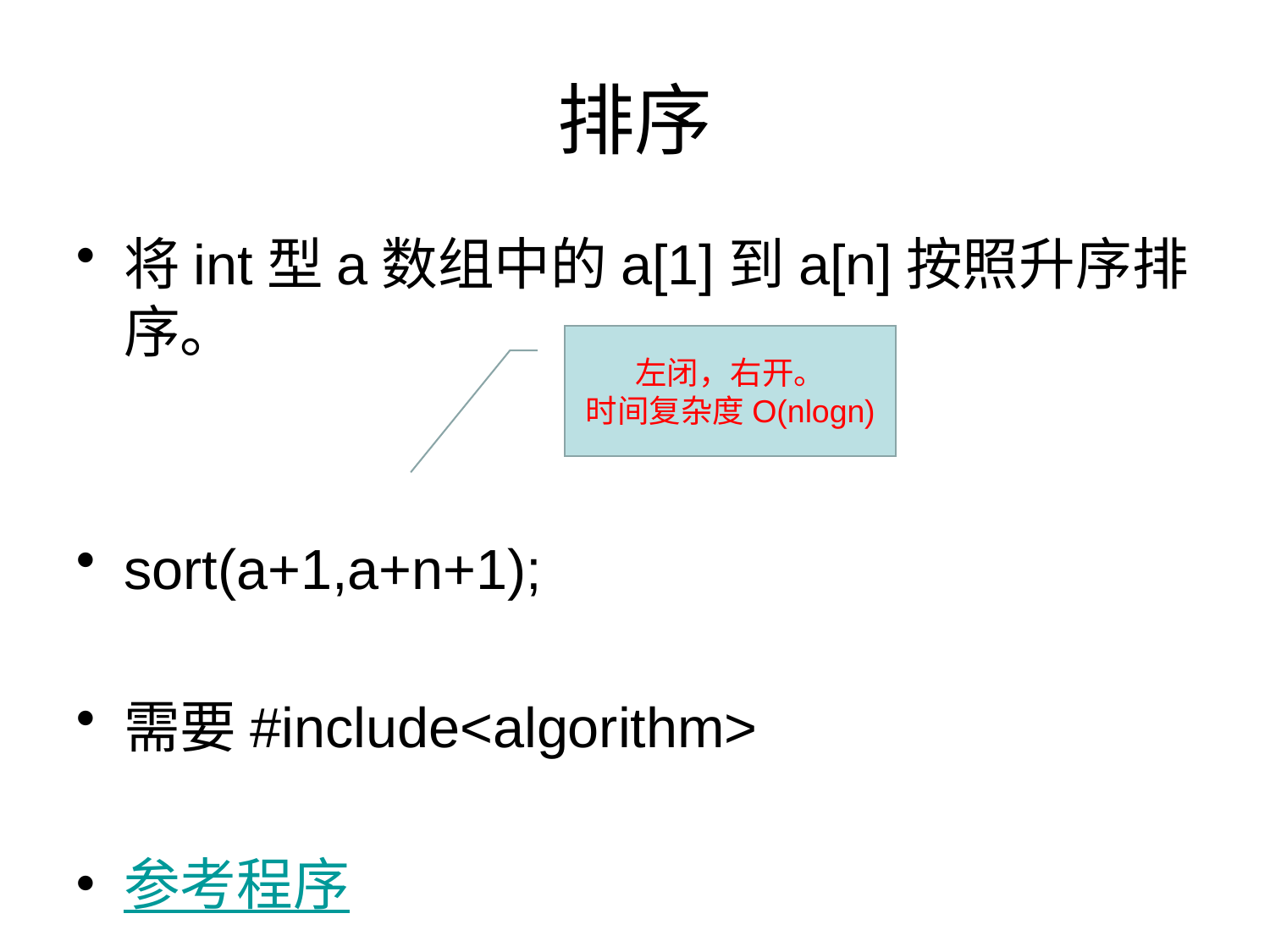

# 排序
将int型a数组中的a[1]到a[n]按照升序排序。

sort(a+1,a+n+1);

需要#include<algorithm>

参考程序
左闭，右开。
时间复杂度O(nlogn)